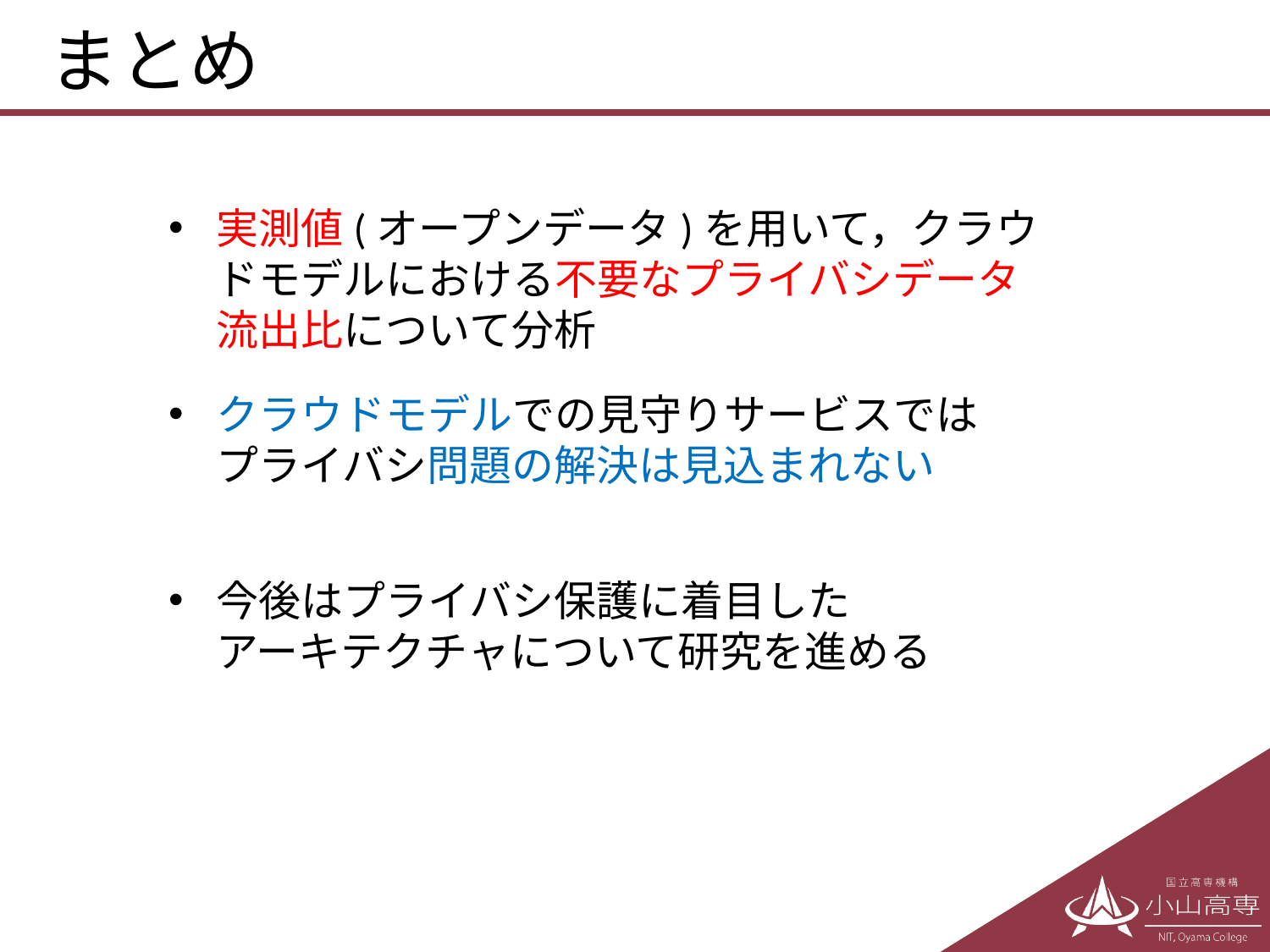

# まとめ
実測値(オープンデータ)を用いて，クラウドモデルにおける不要なプライバシデータ流出比について分析
クラウドモデルでの見守りサービスでは
プライバシ問題の解決は見込まれない
今後はプライバシ保護に着目した
アーキテクチャについて研究を進める